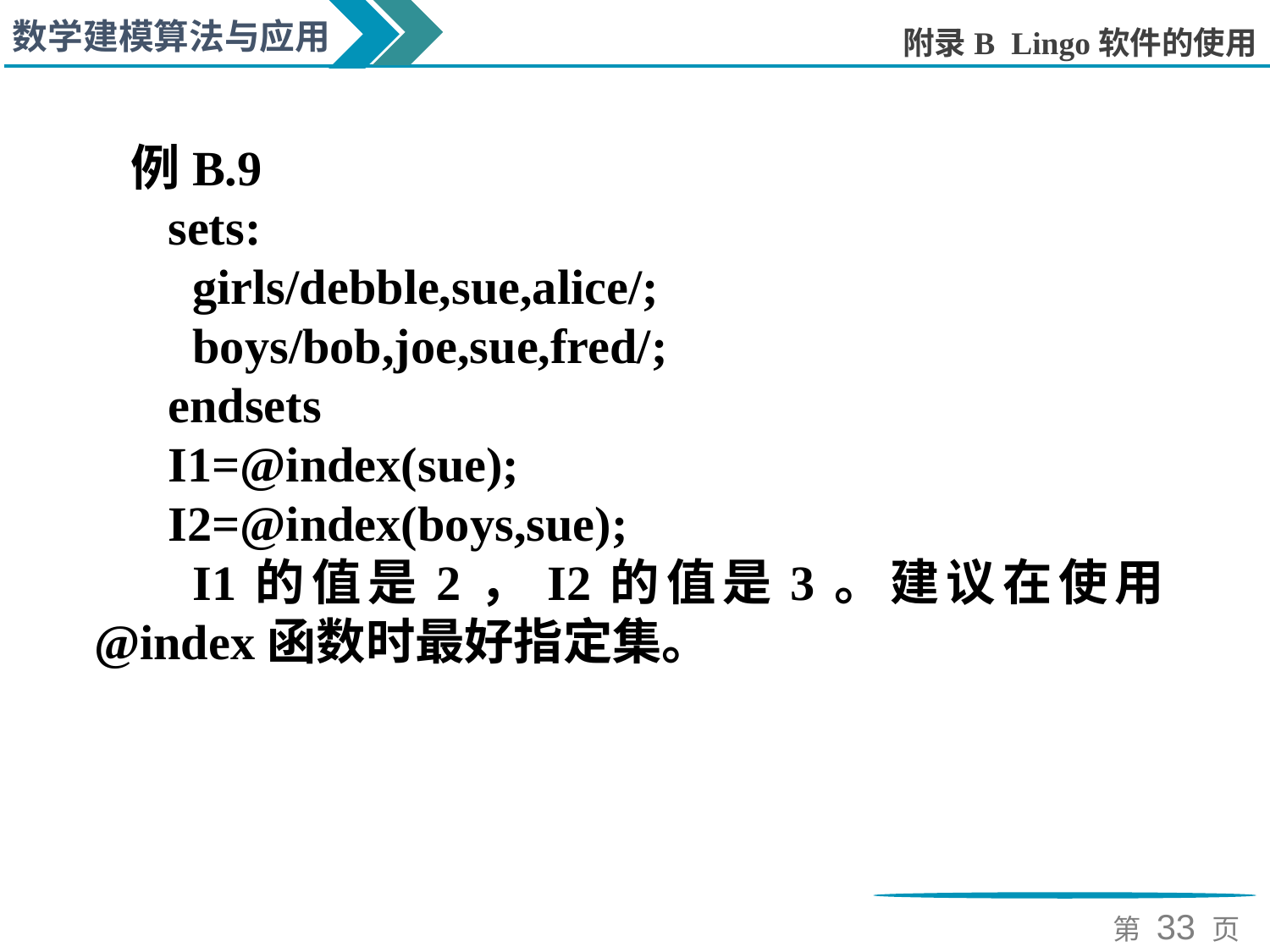

例B.9
sets:
  girls/debble,sue,alice/;
  boys/bob,joe,sue,fred/;
endsets
I1=@index(sue);
I2=@index(boys,sue);
I1的值是2，I2的值是3。建议在使用@index函数时最好指定集。